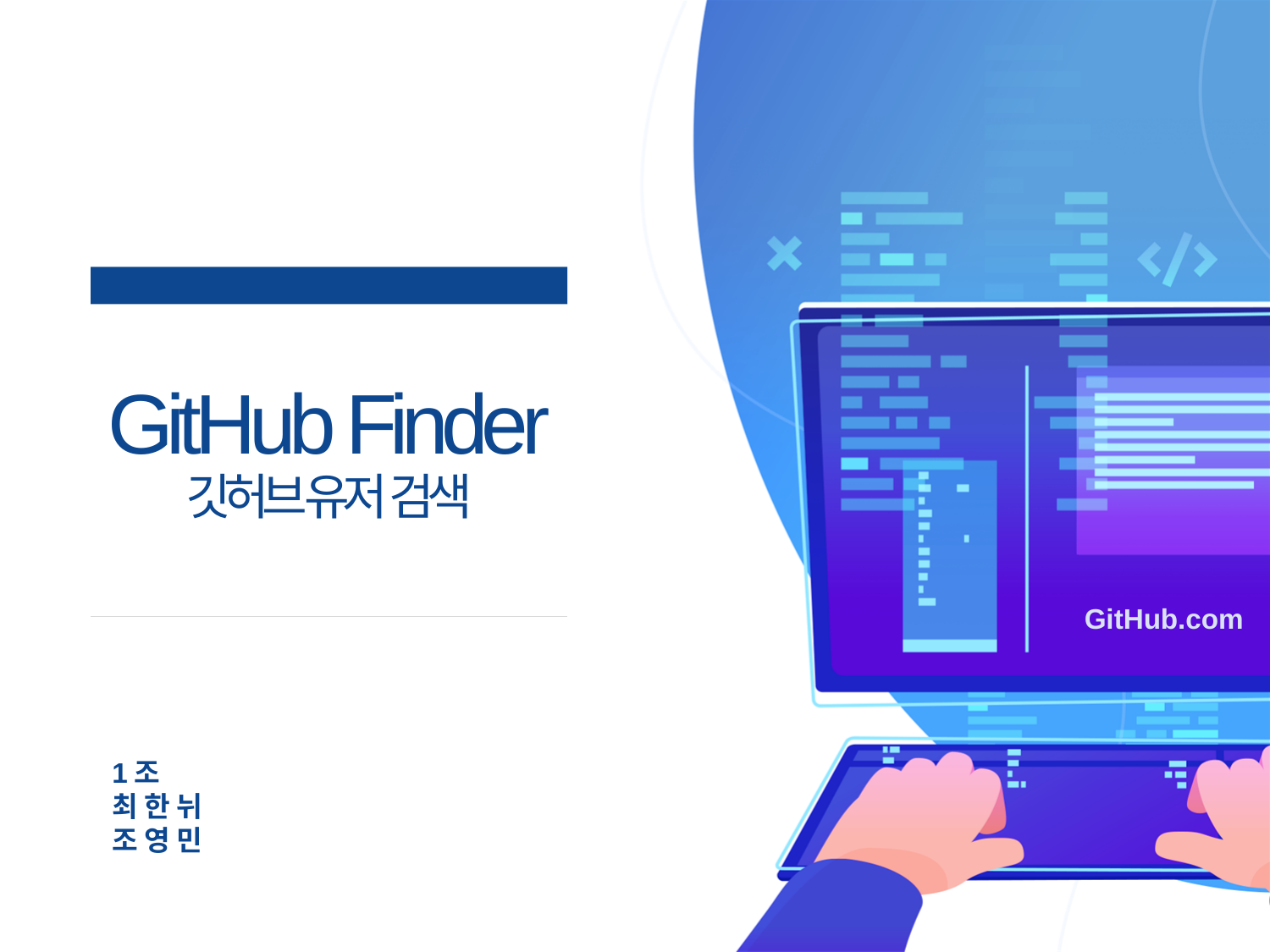

Team Project

GitHub Finder
깃허브 유저  검색
GitHub.com

1조
최 한 뉘
조 영 민